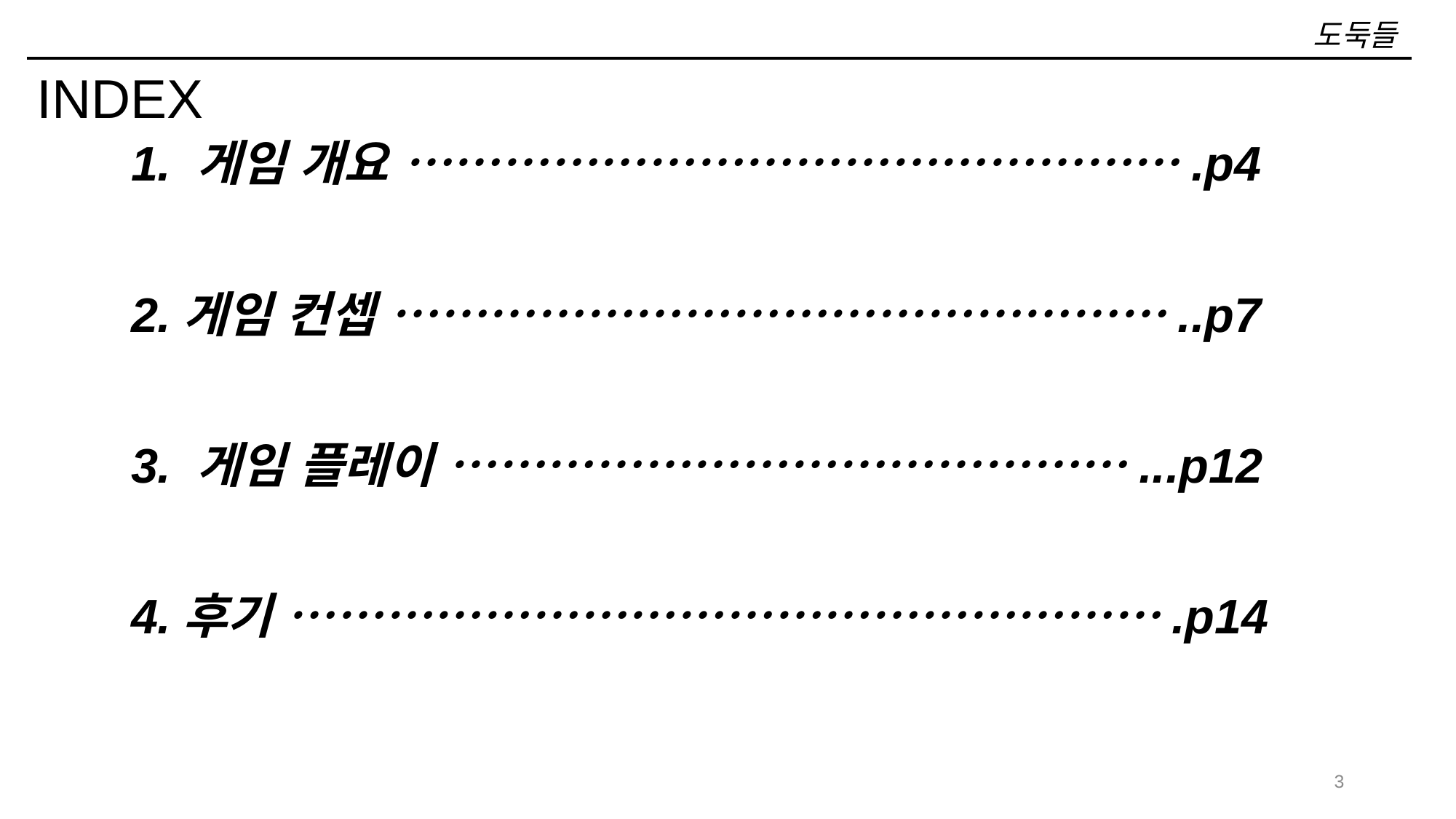

# 도둑들
INDEX
1. 게임 개요 ………………………………………….p4
2.게임 컨셉 …………………………………………..p7
3. 게임 플레이 ……………………………………...p12
4.후기 ……………………………………………….p14
3